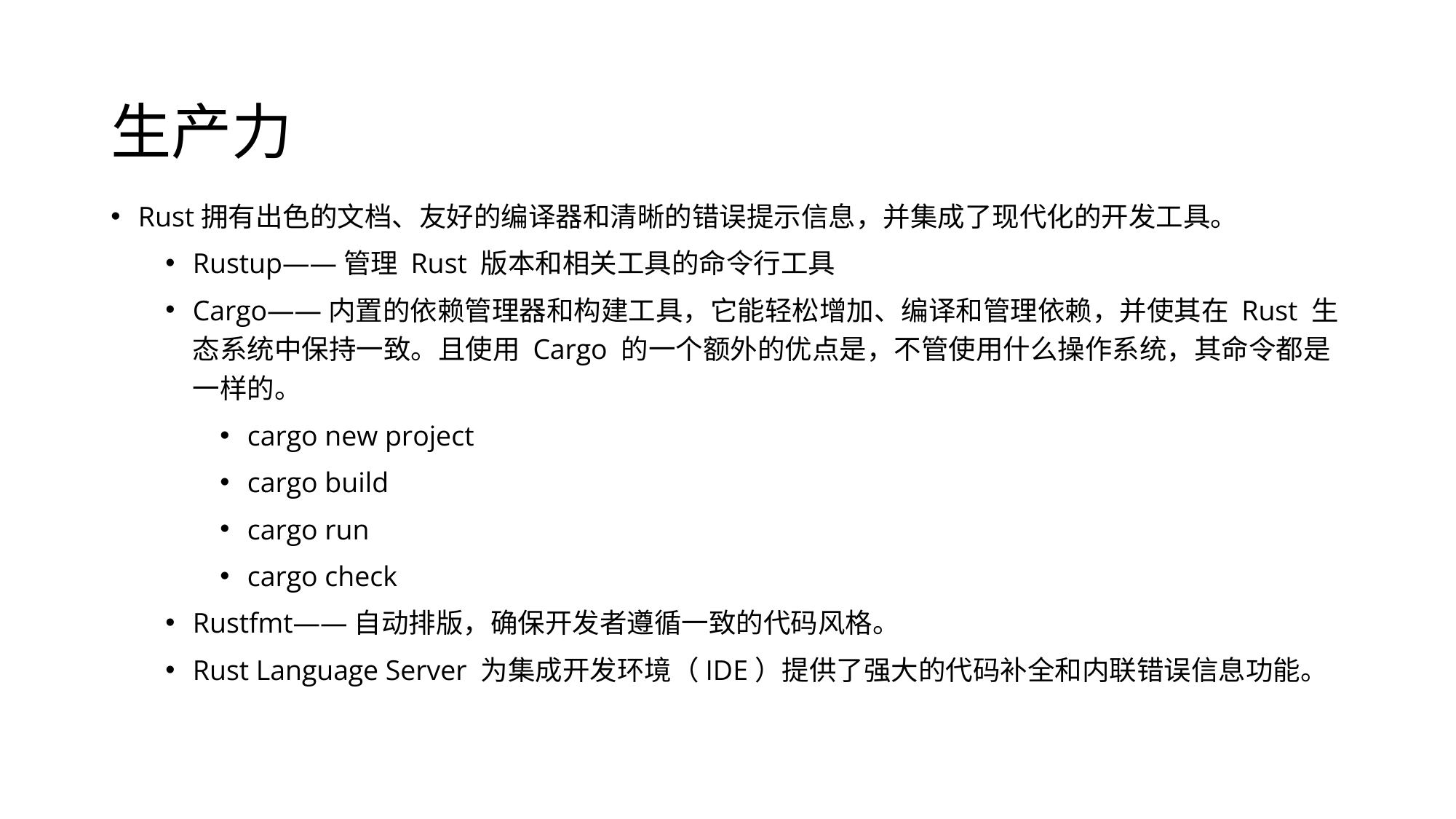

# 生产力
Rust拥有出色的文档、友好的编译器和清晰的错误提示信息，并集成了现代化的开发工具。
Rustup——管理 Rust 版本和相关工具的命令行工具
Cargo——内置的依赖管理器和构建工具，它能轻松增加、编译和管理依赖，并使其在 Rust 生态系统中保持一致。且使用 Cargo 的一个额外的优点是，不管使用什么操作系统，其命令都是一样的。
cargo new project
cargo build
cargo run
cargo check
Rustfmt——自动排版，确保开发者遵循一致的代码风格。
Rust Language Server 为集成开发环境（IDE）提供了强大的代码补全和内联错误信息功能。